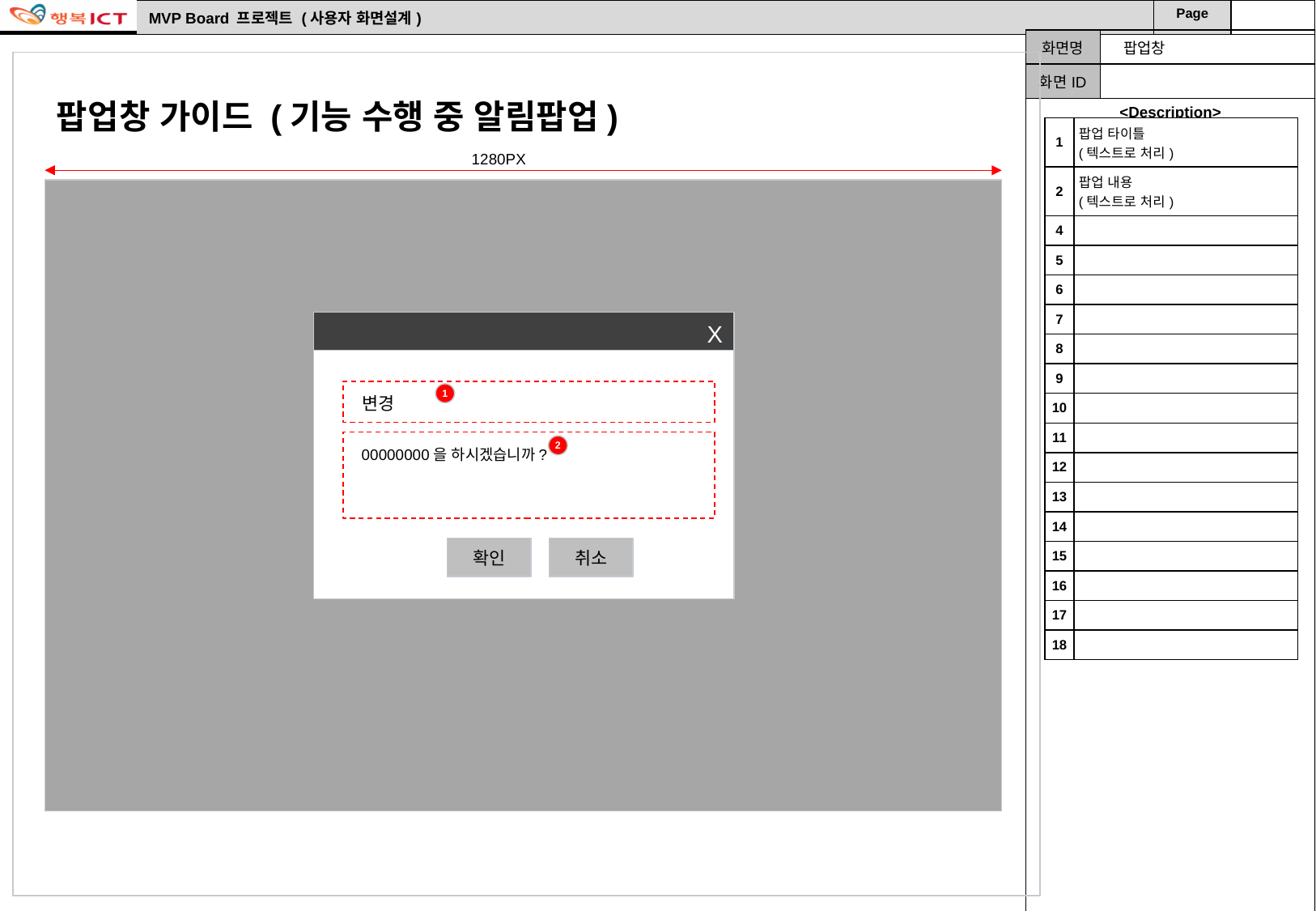

팝업창

팝업창 가이드 (기능 수행 중 알림팝업)
| 1 | 팝업 타이틀 (텍스트로 처리) |
| --- | --- |
| 2 | 팝업 내용 (텍스트로 처리) |
| 4 |  |
| 5 |  |
| 6 |  |
| 7 |  |
| 8 |  |
| 9 |  |
| 10 |  |
| 11 |  |
| 12 |  |
| 13 |  |
| 14 |  |
| 15 |  |
| 16 |  |
| 17 |  |
| 18 |  |
1280PX

X

1
변경

2
00000000을 하시겠습니까?
확인
취소